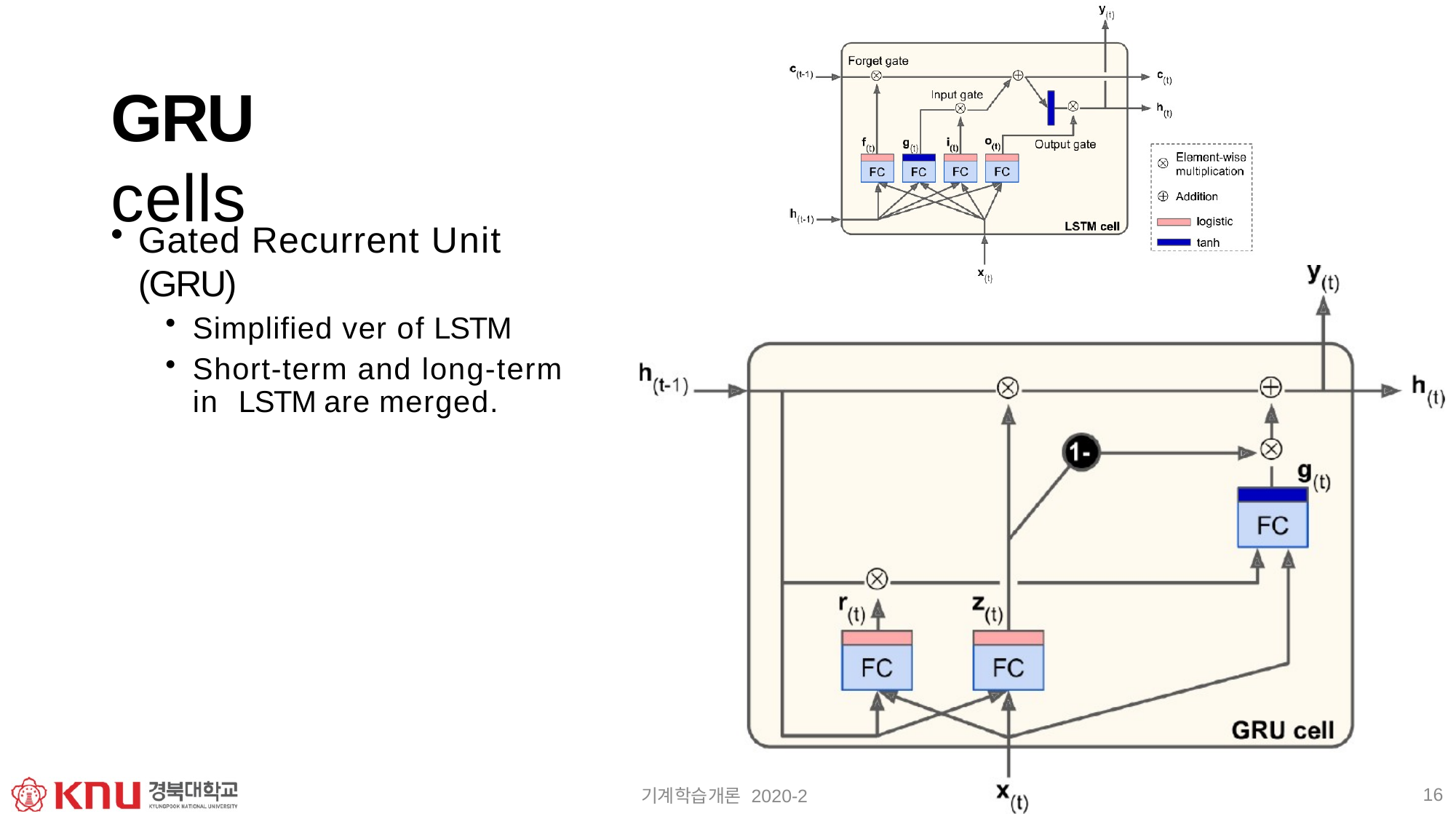

# GRU cells
Gated Recurrent Unit (GRU)
Simplified ver of LSTM
Short-term and long-term in  LSTM are merged.
16
기계학습개론 2020-2